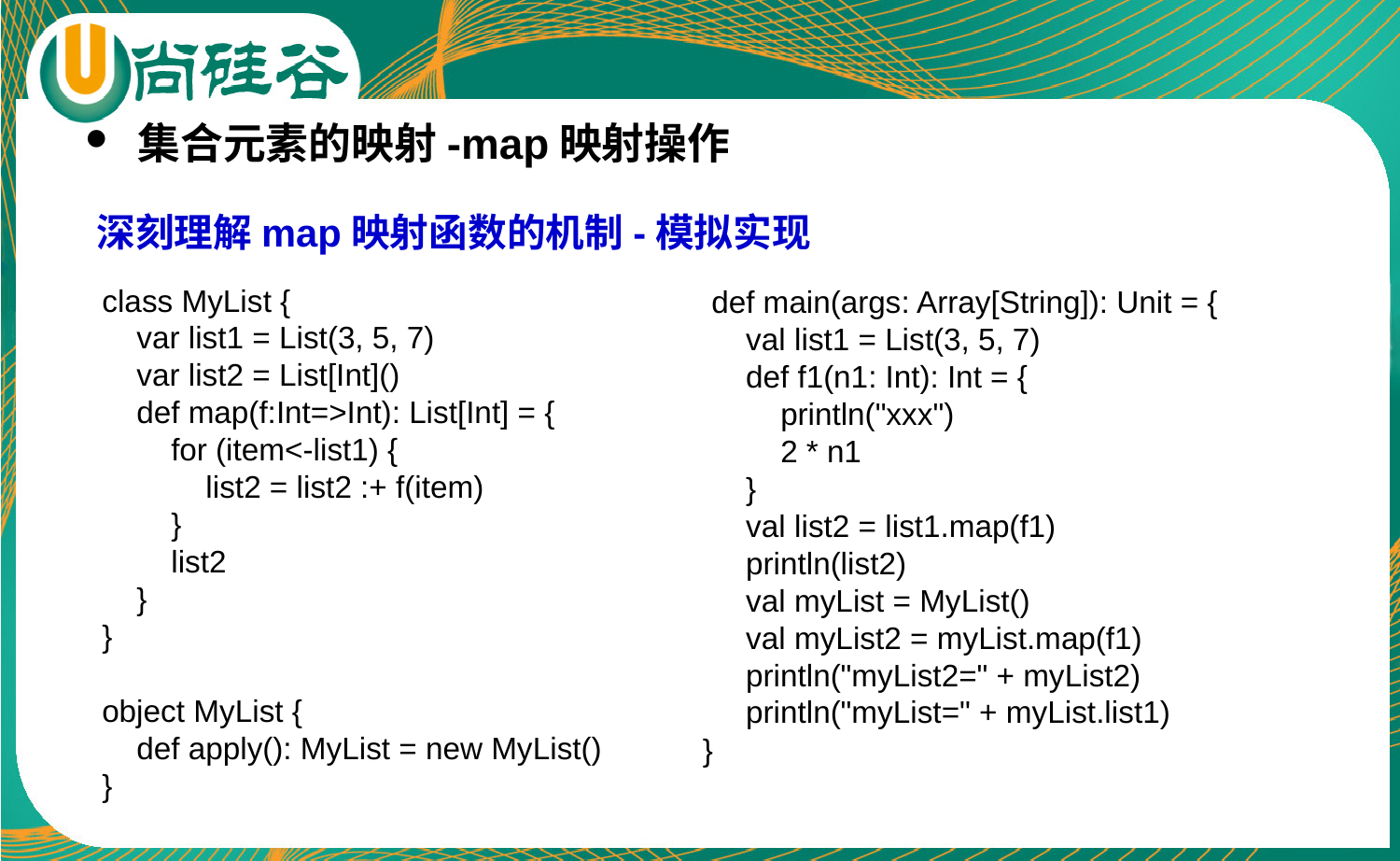

集合元素的映射-map映射操作

深刻理解map映射函数的机制-模拟实现

class MyList {
    var list1 = List(3, 5, 7)
    var list2 = List[Int]()
    def map(f:Int=>Int): List[Int] = {
        for (item<-list1) {
            list2 = list2 :+ f(item)
        }
        list2
    }
}

object MyList {
    def apply(): MyList = new MyList()
}
 def main(args: Array[String]): Unit = {
     val list1 = List(3, 5, 7)
     def f1(n1: Int): Int = {
         println("xxx")
         2 * n1
     }
     val list2 = list1.map(f1)
     println(list2)
     val myList = MyList()
     val myList2 = myList.map(f1)
     println("myList2=" + myList2)
     println("myList=" + myList.list1)
}